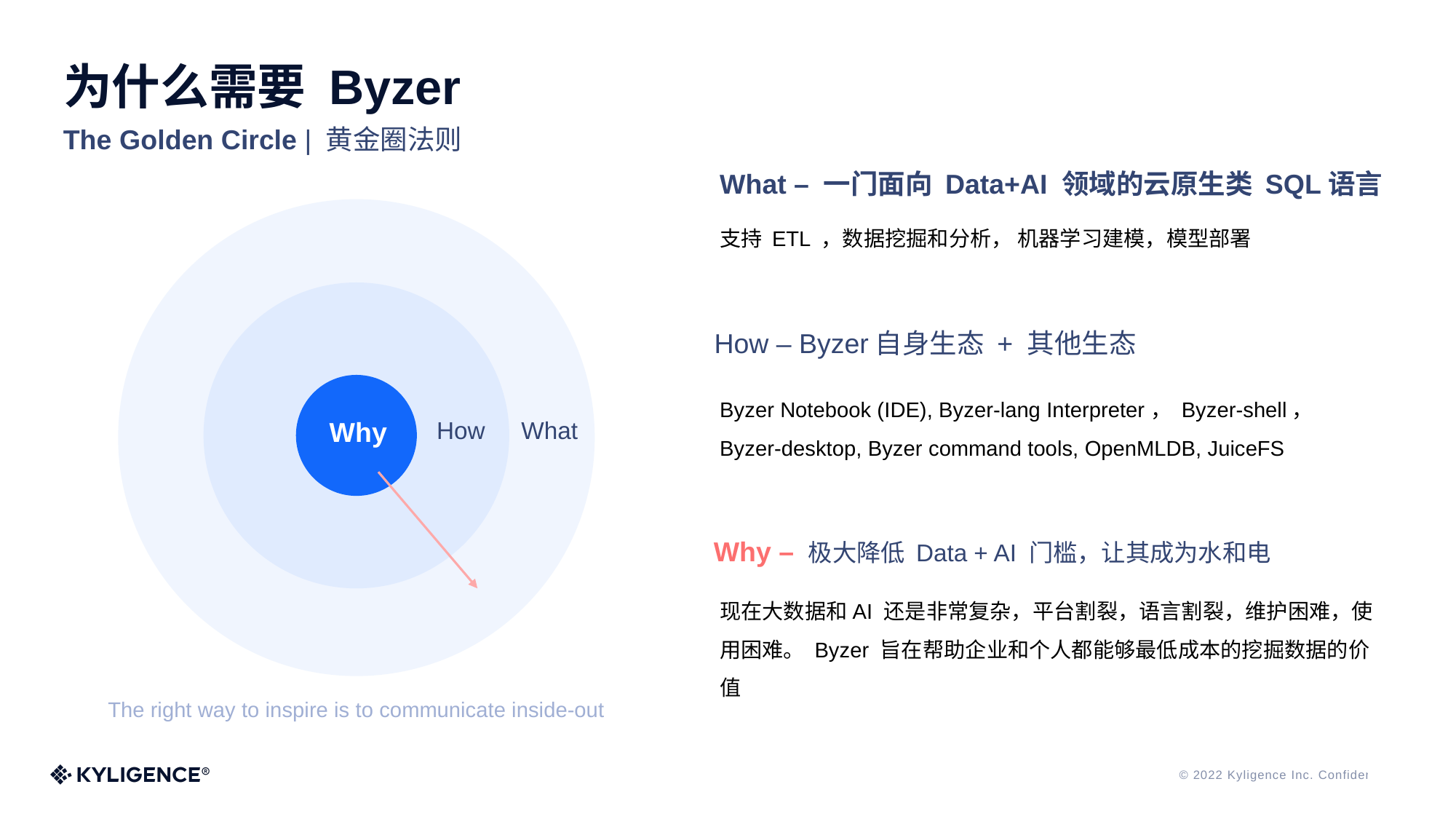

# 为什么需要 Byzer
The Golden Circle | 黄金圈法则

What – 一门面向 Data+AI 领域的云原生类 SQL语言
支持 ETL ，数据挖掘和分析， 机器学习建模，模型部署

How – Byzer自身生态 + 其他生态
Byzer Notebook (IDE), Byzer-lang Interpreter， Byzer-shell， Byzer-desktop, Byzer command tools, OpenMLDB, JuiceFS

Why – 极大降低 Data + AI 门槛，让其成为水和电
现在大数据和AI 还是非常复杂，平台割裂，语言割裂，维护困难，使用困难。 Byzer 旨在帮助企业和个人都能够最低成本的挖掘数据的价值